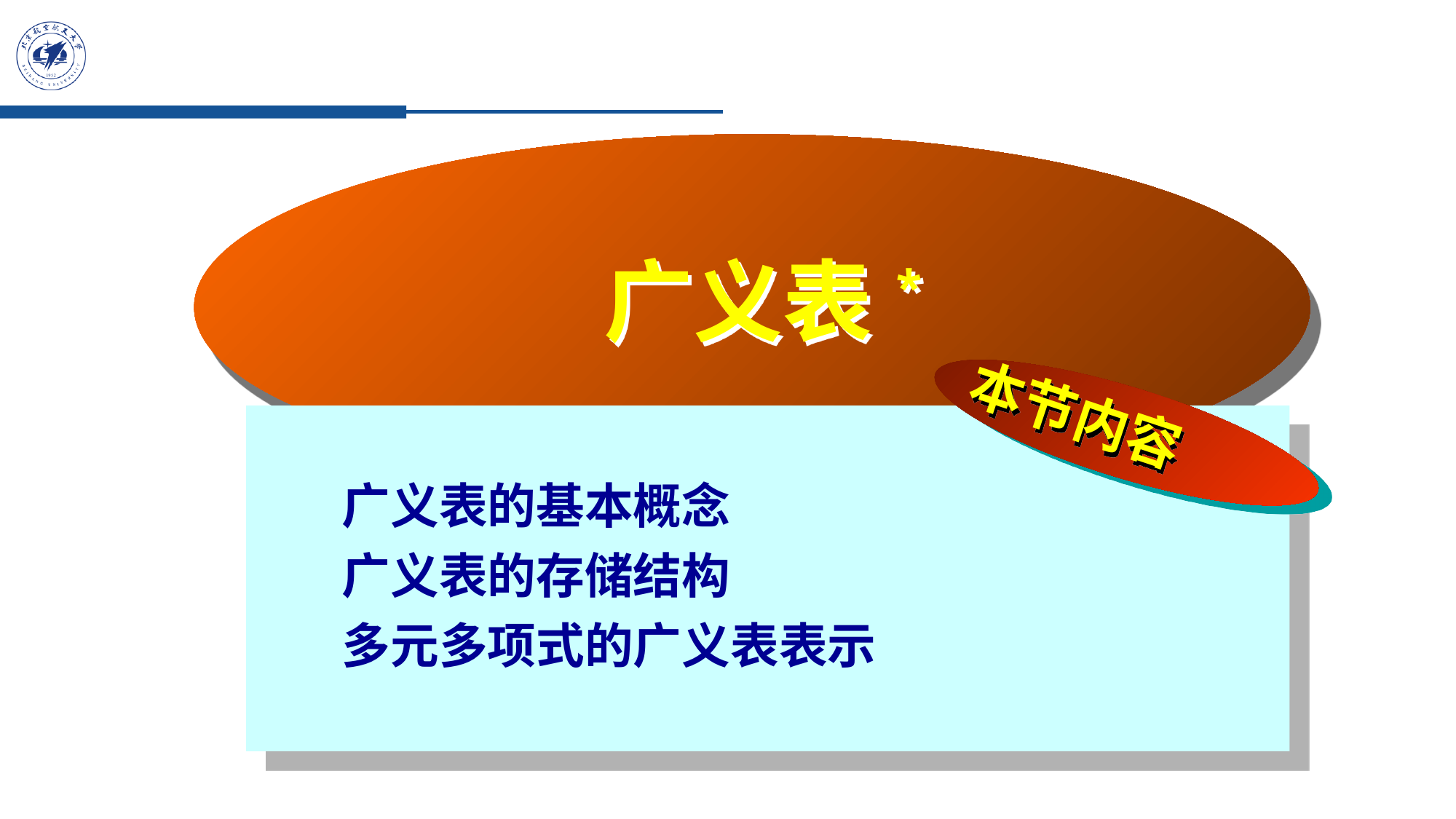

广义表*

本节内容

广义表的基本概念
广义表的存储结构
多元多项式的广义表表示